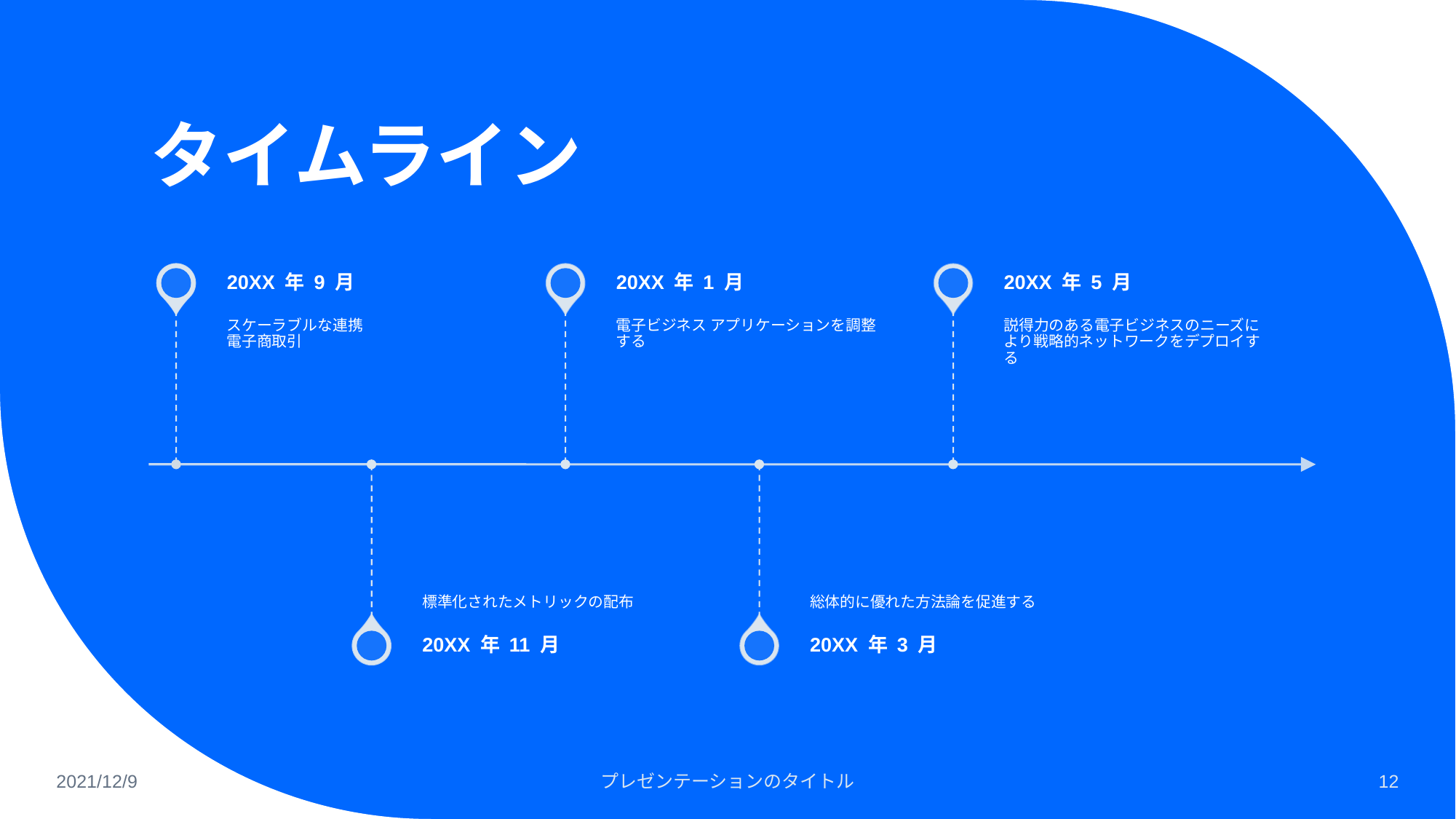

# タイムライン
スケーラブルな連携
電子商取引
20XX 年 9 月
標準化されたメトリックの配布
20XX 年 11 月
電子ビジネス アプリケーションを調整する
20XX 年 1 月
総体的に優れた方法論を促進する
20XX 年 3 月
説得力のある電子ビジネスのニーズにより戦略的ネットワークをデプロイする
20XX 年 5 月
2021/12/9
プレゼンテーションのタイトル
12